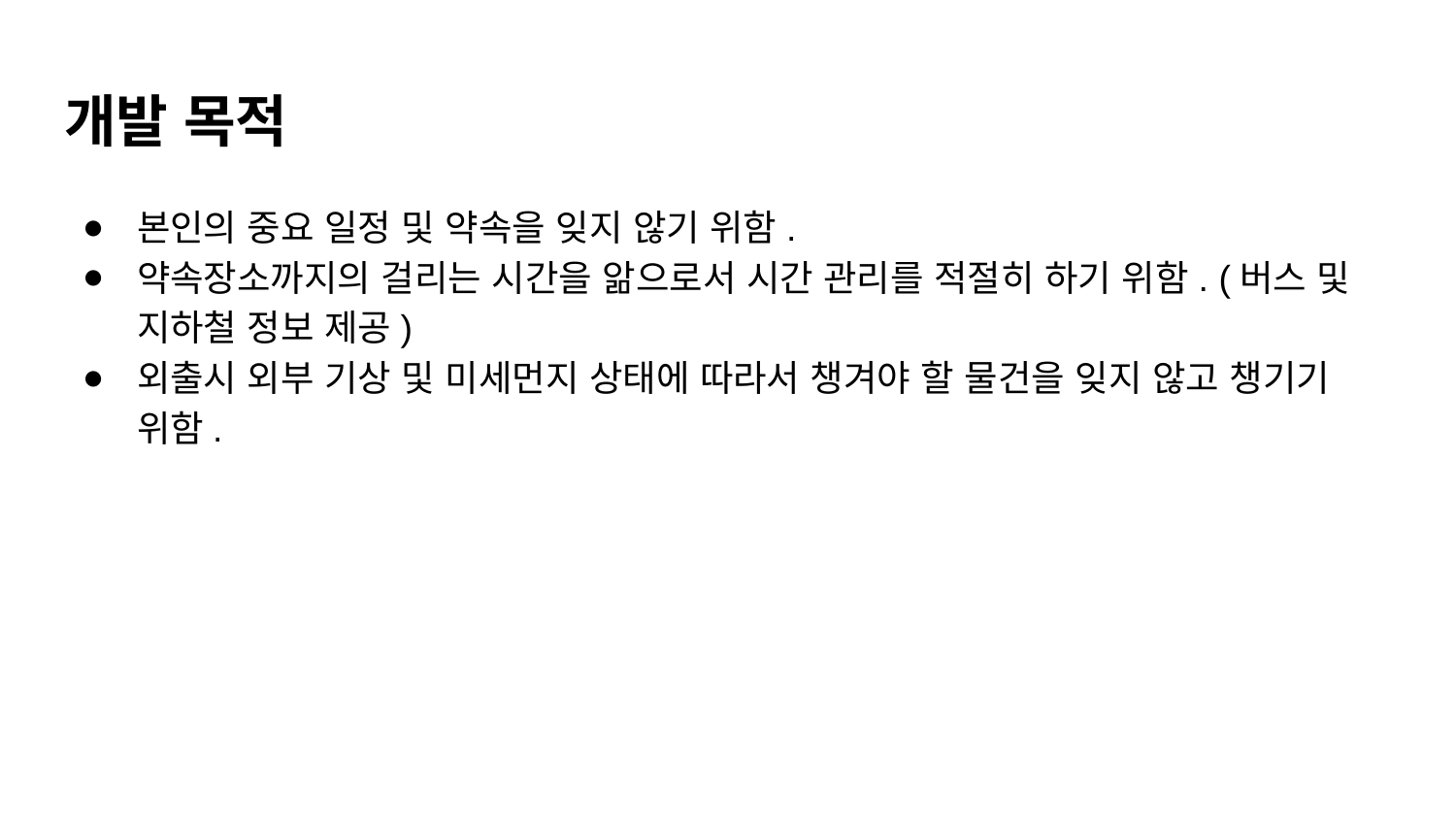

# 개발 목적
본인의 중요 일정 및 약속을 잊지 않기 위함.
약속장소까지의 걸리는 시간을 앎으로서 시간 관리를 적절히 하기 위함. (버스 및 지하철 정보 제공)
외출시 외부 기상 및 미세먼지 상태에 따라서 챙겨야 할 물건을 잊지 않고 챙기기 위함.